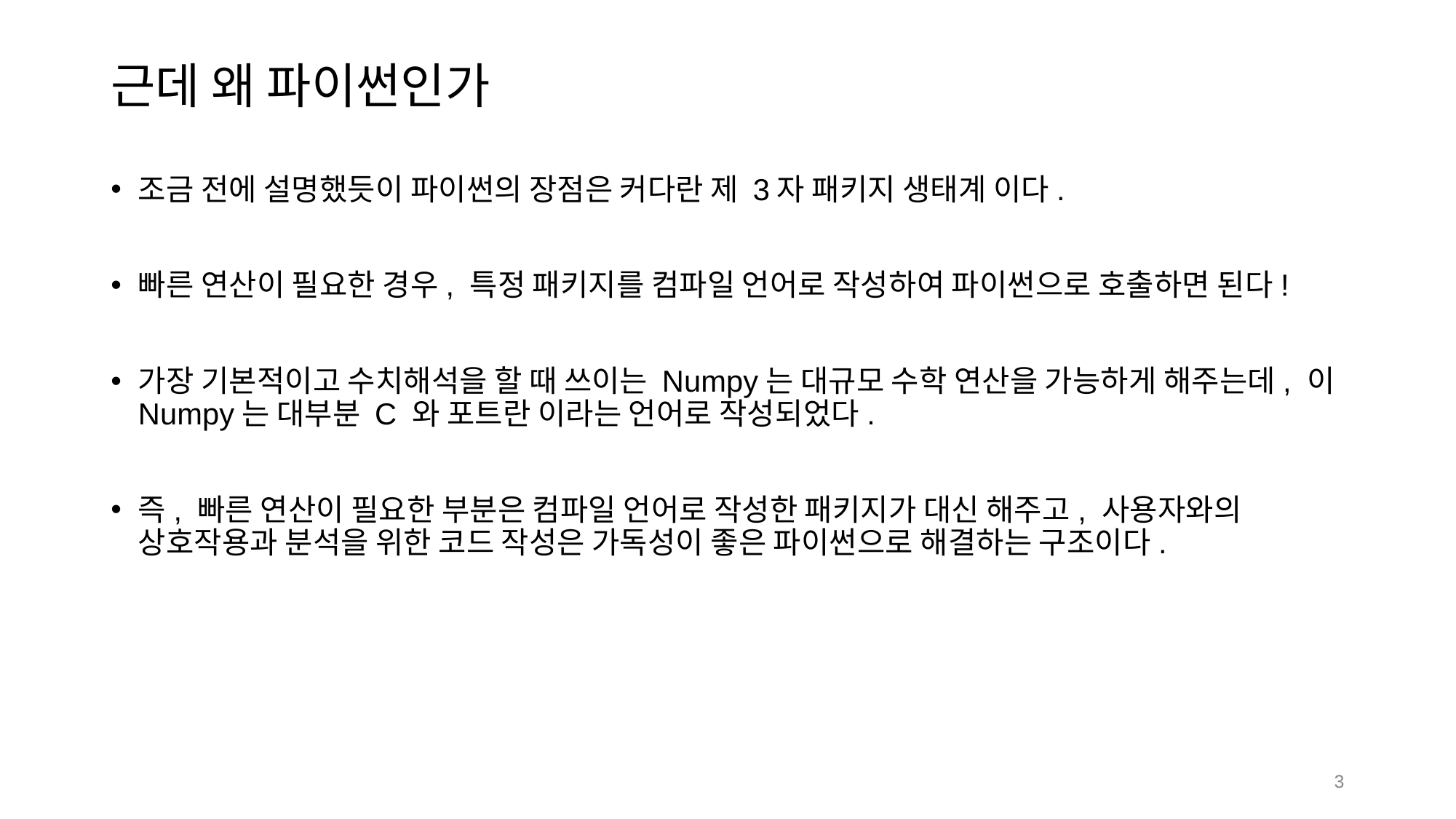

# 근데 왜 파이썬인가
조금 전에 설명했듯이 파이썬의 장점은 커다란 제 3자 패키지 생태계 이다.

빠른 연산이 필요한 경우, 특정 패키지를 컴파일 언어로 작성하여 파이썬으로 호출하면 된다!

가장 기본적이고 수치해석을 할 때 쓰이는 Numpy는 대규모 수학 연산을 가능하게 해주는데, 이 Numpy는 대부분 C 와 포트란 이라는 언어로 작성되었다.

즉, 빠른 연산이 필요한 부분은 컴파일 언어로 작성한 패키지가 대신 해주고, 사용자와의 상호작용과 분석을 위한 코드 작성은 가독성이 좋은 파이썬으로 해결하는 구조이다.
3